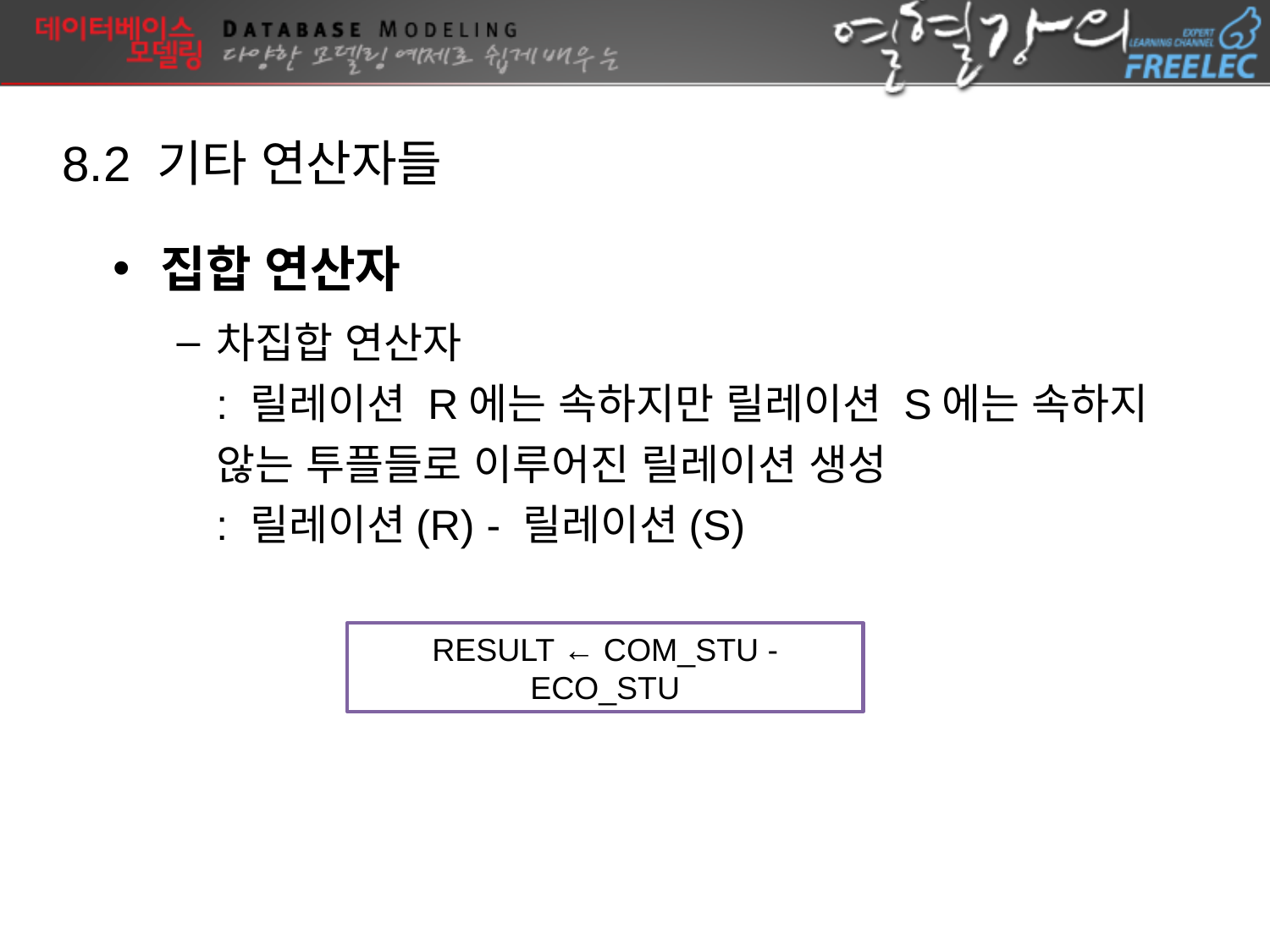

8.2 기타 연산자들
집합 연산자
차집합 연산자
: 릴레이션 R에는 속하지만 릴레이션 S에는 속하지
않는 투플들로 이루어진 릴레이션 생성
: 릴레이션(R) - 릴레이션(S)
RESULT ← COM_STU - ECO_STU